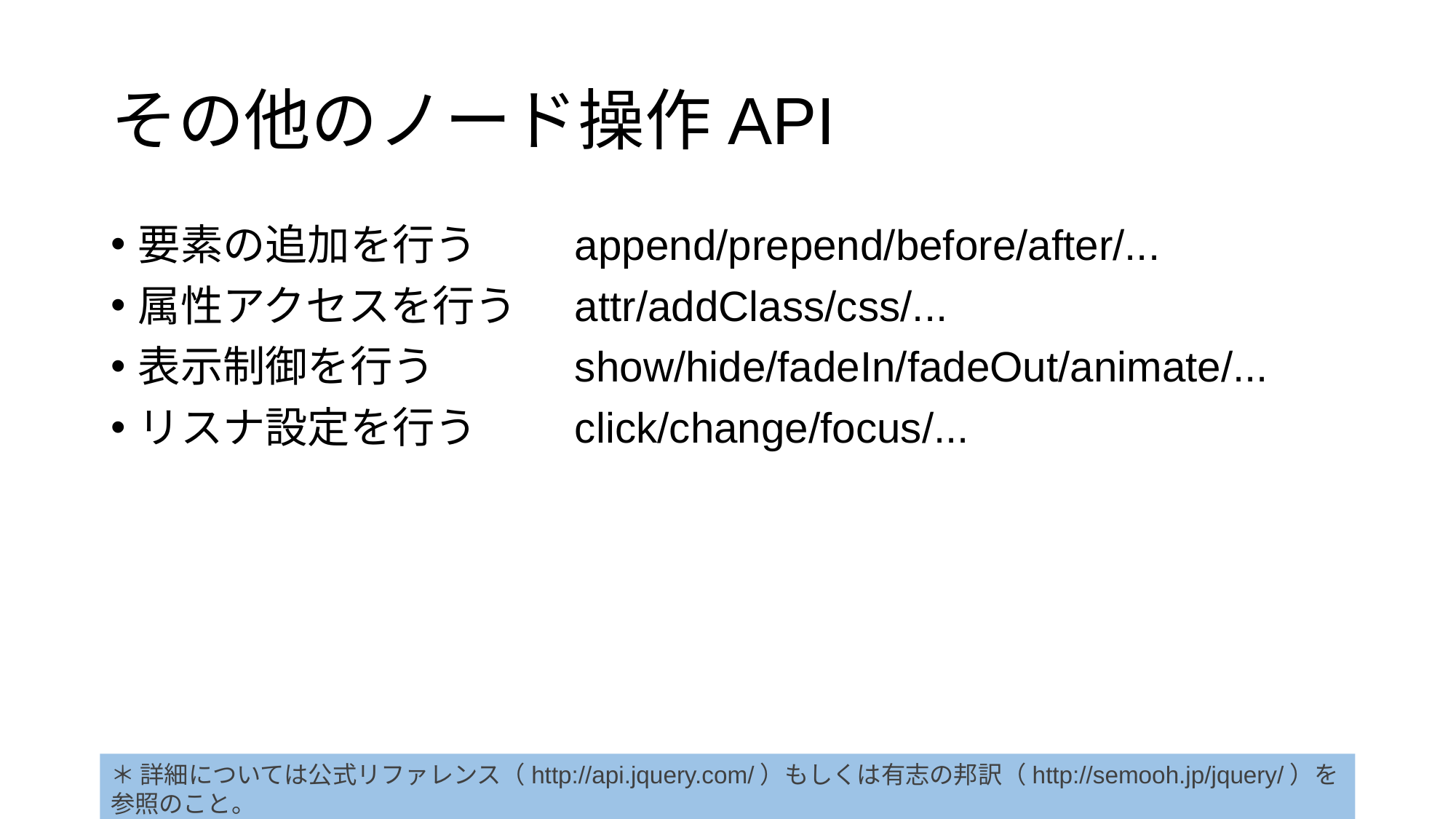

# その他のノード操作API
要素の追加を行う	append/prepend/before/after/...
属性アクセスを行う	attr/addClass/css/...
表示制御を行う		show/hide/fadeIn/fadeOut/animate/...
リスナ設定を行う	click/change/focus/...

＊ 詳細については公式リファレンス（http://api.jquery.com/）もしくは有志の邦訳（http://semooh.jp/jquery/）を参照のこと。